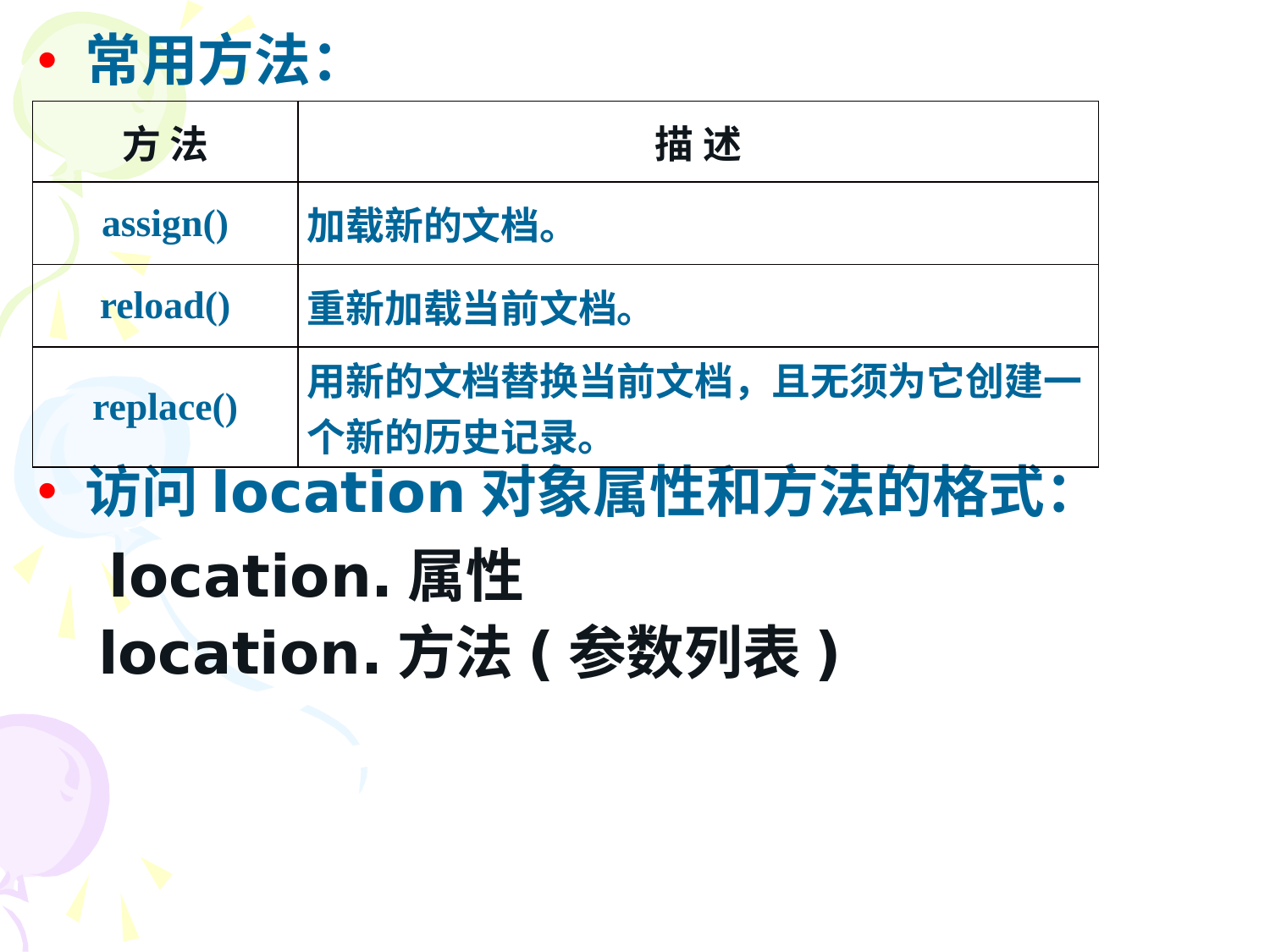

常用方法：

访问location对象属性和方法的格式：
   location.属性
   location.方法(参数列表)
| 方 法 | 描 述 |
| --- | --- |
| assign() | 加载新的文档。 |
| reload() | 重新加载当前文档。 |
| replace() | 用新的文档替换当前文档，且无须为它创建一个新的历史记录。 |